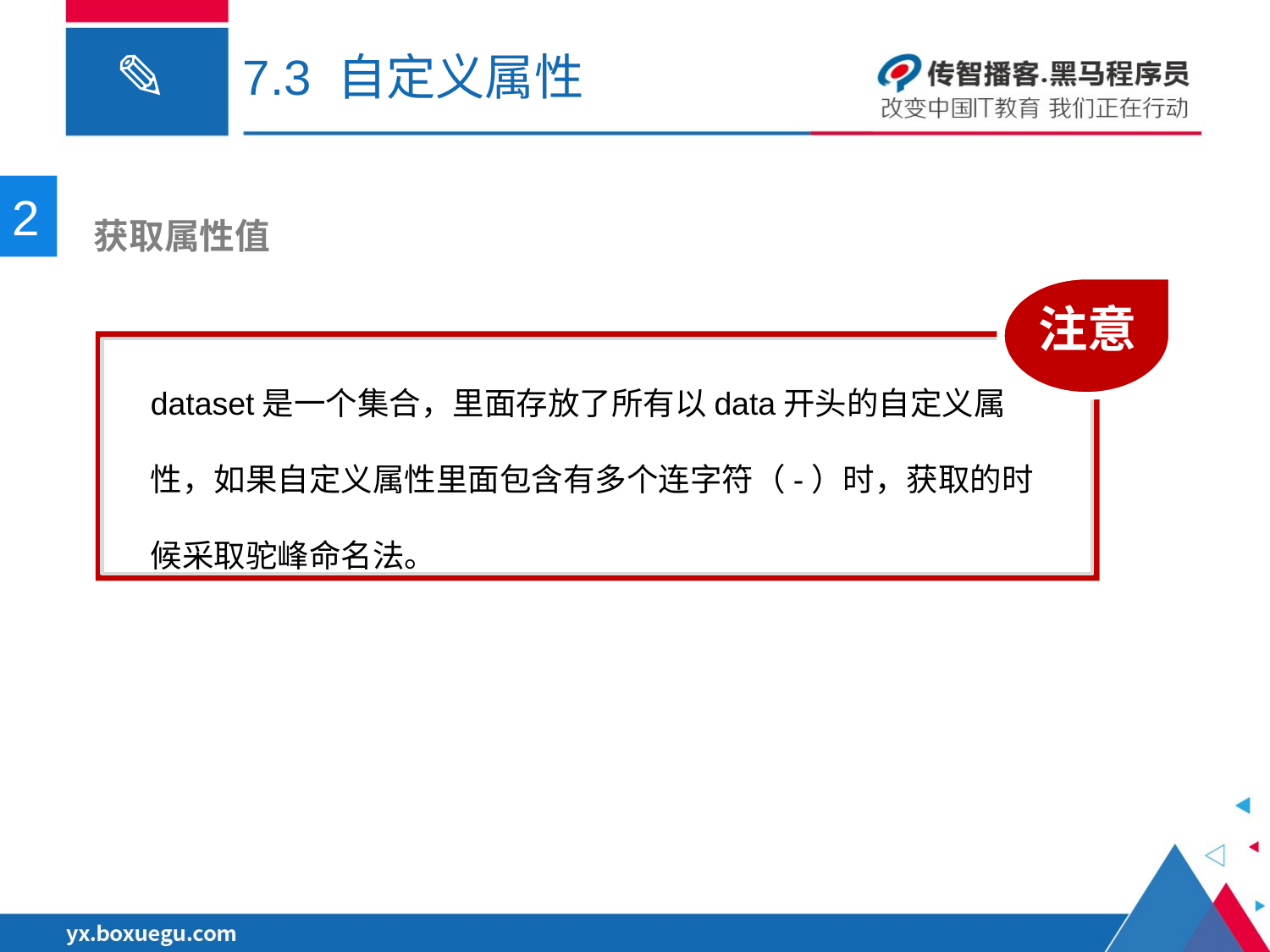

# 7.3 自定义属性

2
  获取属性值

注意

dataset是一个集合，里面存放了所有以data开头的自定义属性，如果自定义属性里面包含有多个连字符（-）时，获取的时候采取驼峰命名法。